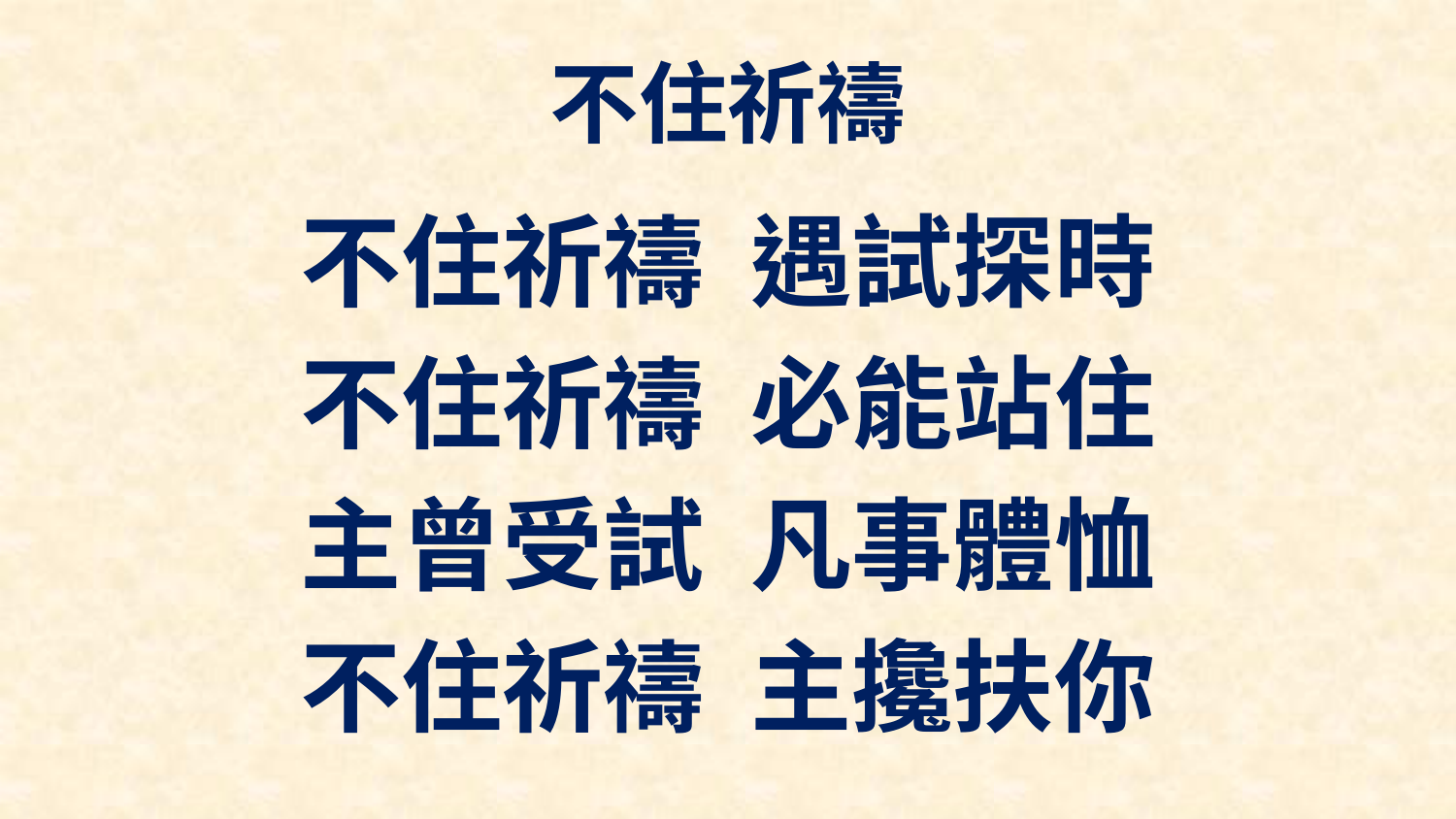

# 不住祈禱
不住祈禱  遇試探時
不住祈禱  必能站住
主曾受試  凡事體恤
不住祈禱  主攙扶你